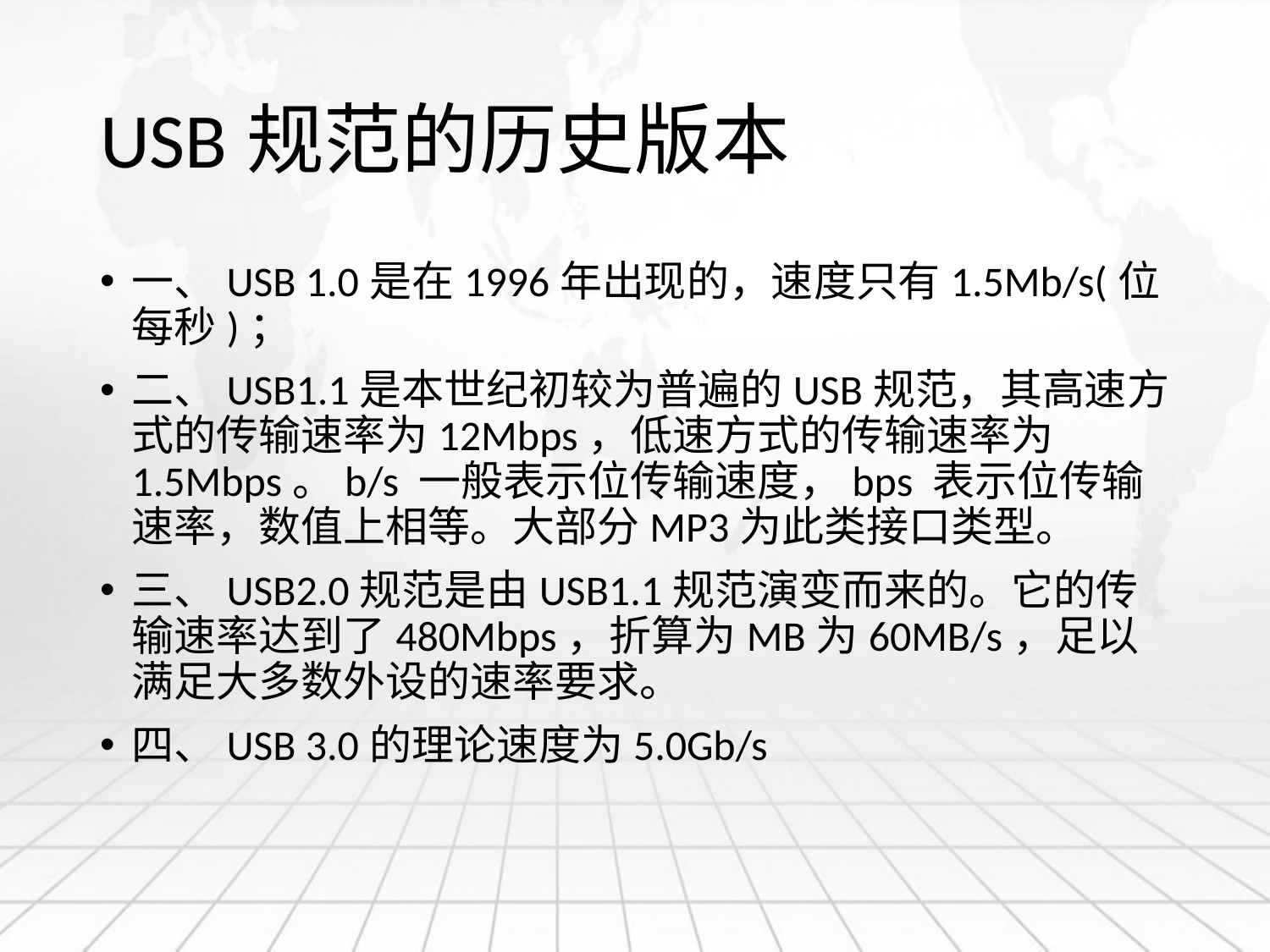

# USB规范的历史版本
一、USB 1.0是在1996年出现的，速度只有1.5Mb/s(位每秒)；
二、USB1.1是本世纪初较为普遍的USB规范，其高速方式的传输速率为12Mbps，低速方式的传输速率为1.5Mbps。b/s 一般表示位传输速度，bps 表示位传输速率，数值上相等。大部分MP3为此类接口类型。
三、USB2.0规范是由USB1.1规范演变而来的。它的传输速率达到了480Mbps，折算为MB为60MB/s，足以满足大多数外设的速率要求。
四、USB 3.0的理论速度为5.0Gb/s